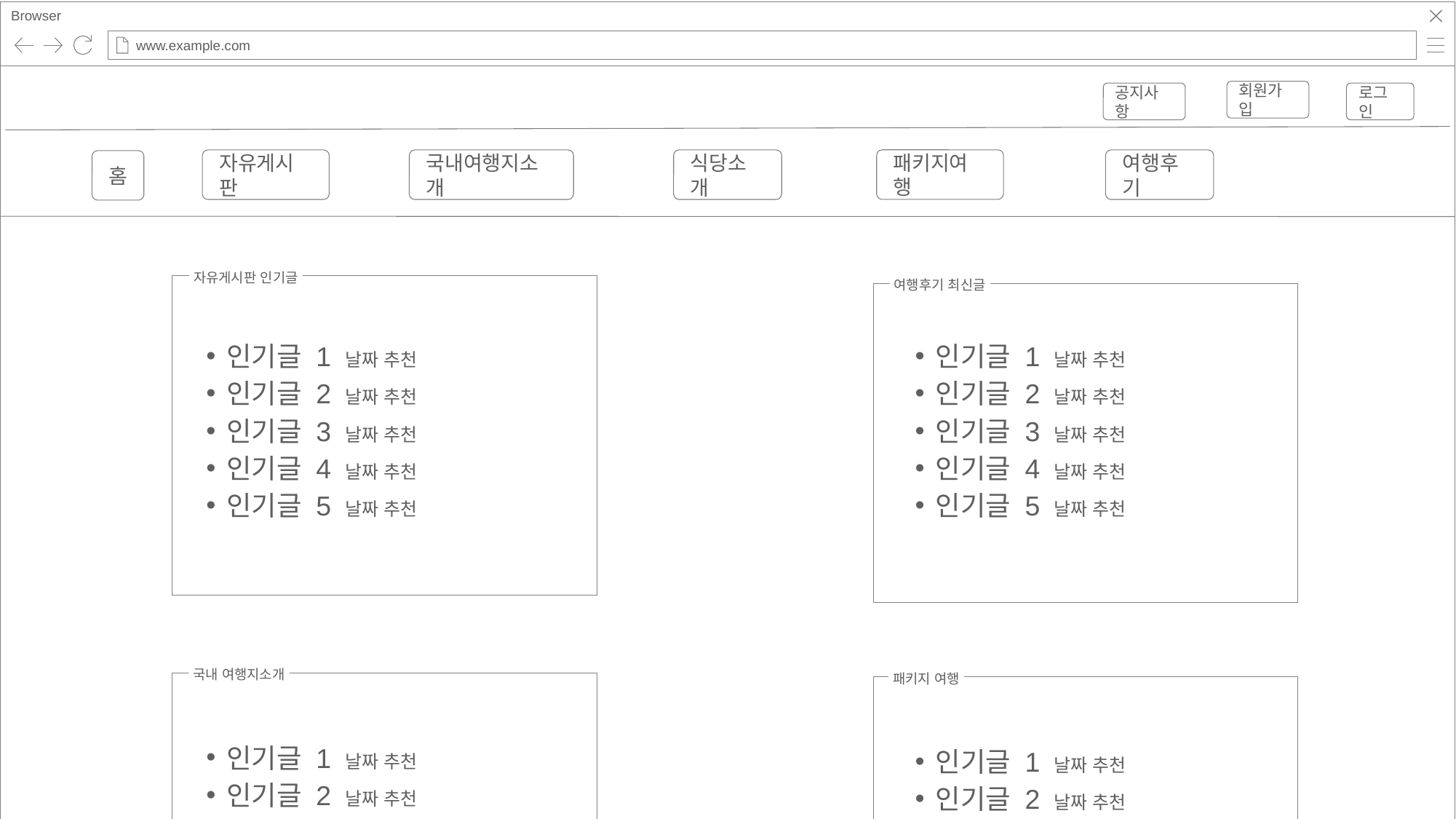

Browser

www.example.com

회원가입
공지사항
로그인
패키지여행
국내여행지소개
식당소개
여행후기
자유게시판
홈
자유게시판 인기글

여행후기 최신글

인기글 1 날짜 추천
인기글 2 날짜 추천
인기글 3 날짜 추천
인기글 4 날짜 추천
인기글 5 날짜 추천
인기글 1 날짜 추천
인기글 2 날짜 추천
인기글 3 날짜 추천
인기글 4 날짜 추천
인기글 5 날짜 추천

Please purchase the full version to get access to this shape.
국내 여행지소개

패키지 여행

인기글 1 날짜 추천
인기글 2 날짜 추천
인기글 3 날짜 추천
인기글 4 날짜 추천
인기글 5 날짜 추천
인기글 1 날짜 추천
인기글 2 날짜 추천
인기글 3 날짜 추천
인기글 4 날짜 추천
인기글 5 날짜 추천